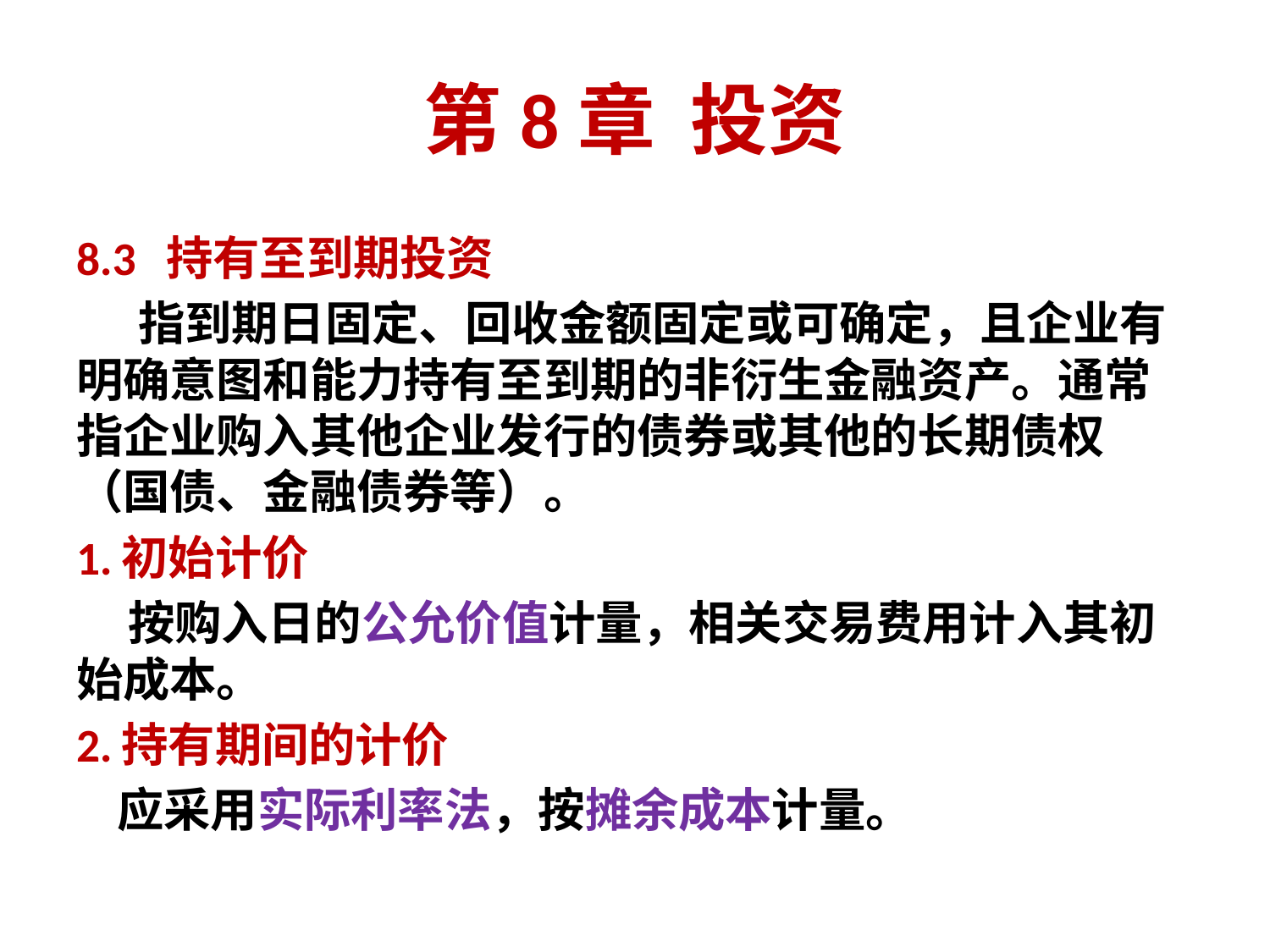

# 第8章  投资
8.3  持有至到期投资
     指到期日固定、回收金额固定或可确定，且企业有明确意图和能力持有至到期的非衍生金融资产。通常指企业购入其他企业发行的债券或其他的长期债权（国债、金融债券等）。
1.初始计价
    按购入日的公允价值计量，相关交易费用计入其初始成本。
2.持有期间的计价
   应采用实际利率法，按摊余成本计量。